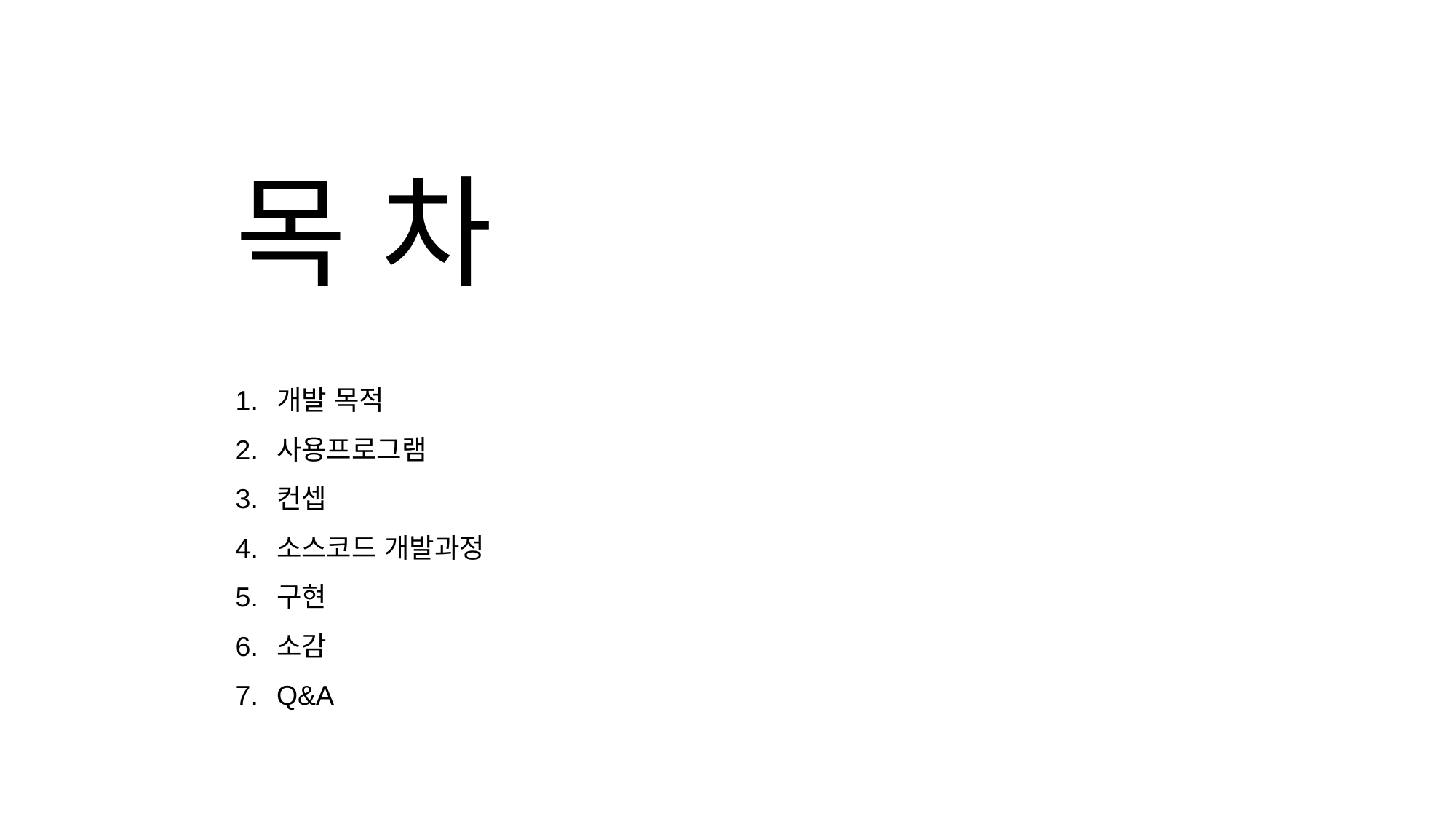

목 차

개발 목적
사용프로그램
컨셉
소스코드 개발과정
구현
소감
Q&A